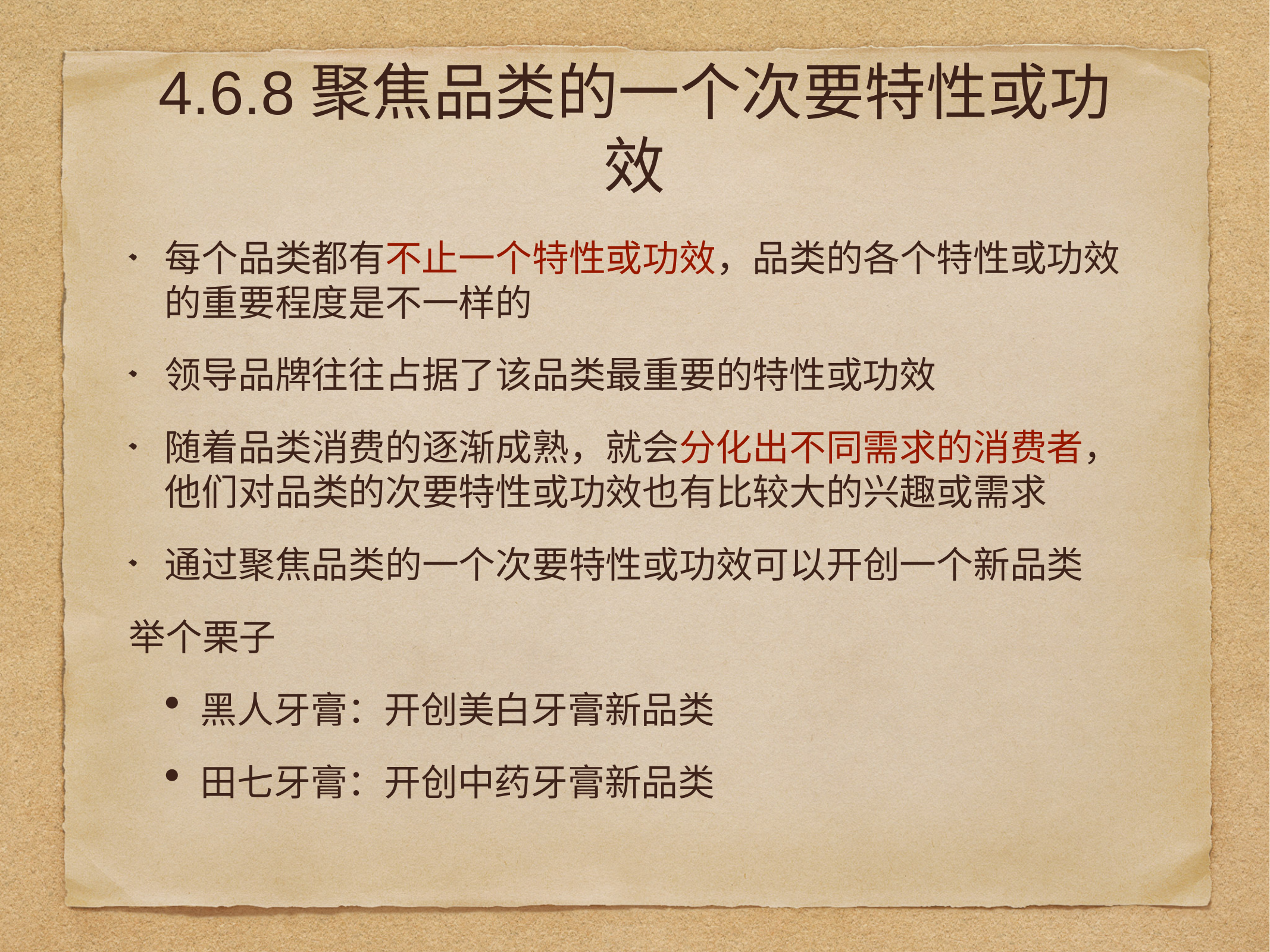

# 4.6.8聚焦品类的一个次要特性或功效
每个品类都有不止一个特性或功效，品类的各个特性或功效的重要程度是不一样的
领导品牌往往占据了该品类最重要的特性或功效
随着品类消费的逐渐成熟，就会分化出不同需求的消费者，他们对品类的次要特性或功效也有比较大的兴趣或需求
通过聚焦品类的一个次要特性或功效可以开创一个新品类
举个栗子
黑人牙膏：开创美白牙膏新品类
田七牙膏：开创中药牙膏新品类